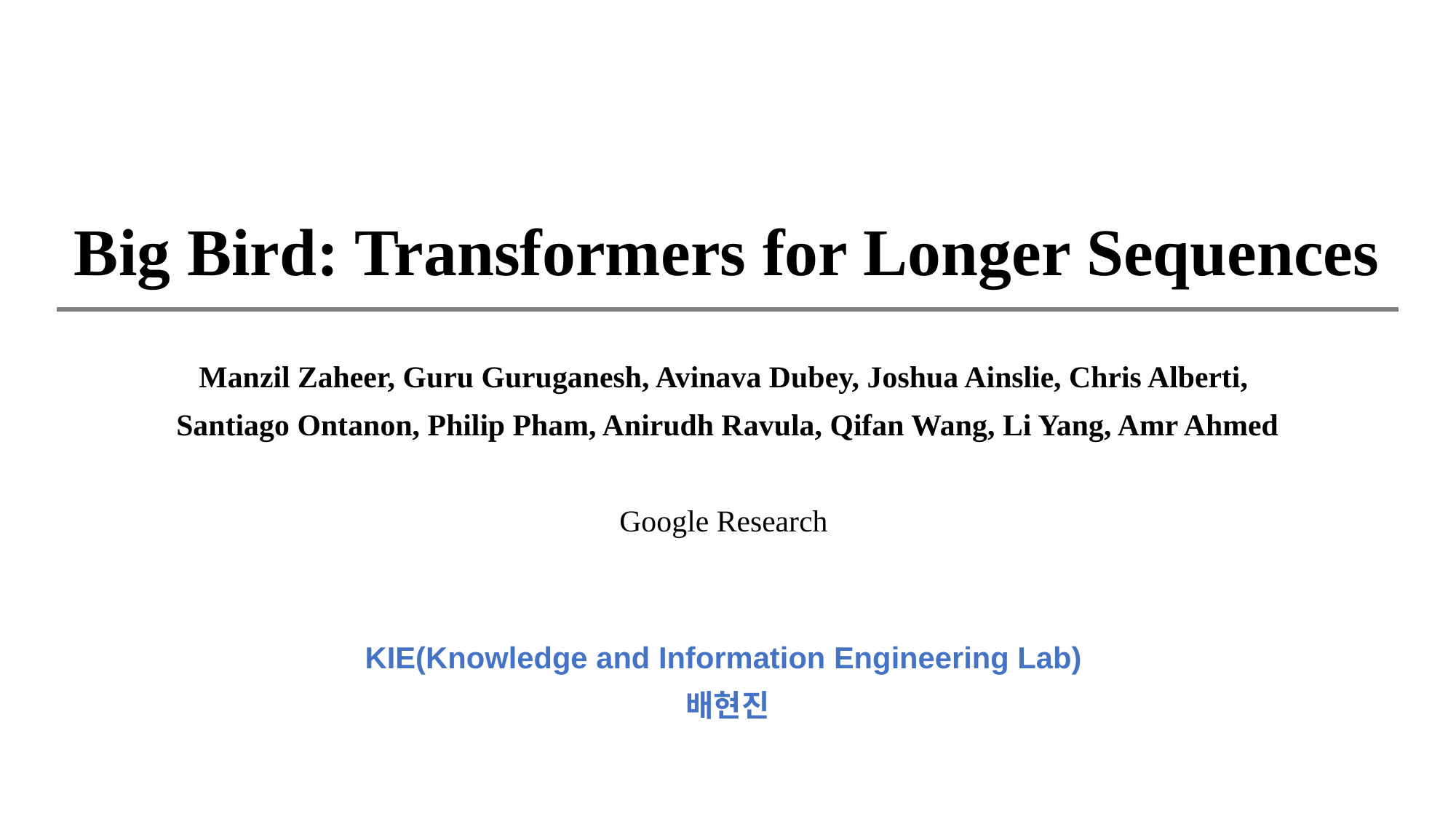

# Big Bird: Transformers for Longer Sequences
Manzil Zaheer, Guru Guruganesh, Avinava Dubey, Joshua Ainslie, Chris Alberti,
Santiago Ontanon, Philip Pham, Anirudh Ravula, Qifan Wang, Li Yang, Amr Ahmed

Google Research

KIE(Knowledge and Information Engineering Lab)
배현진